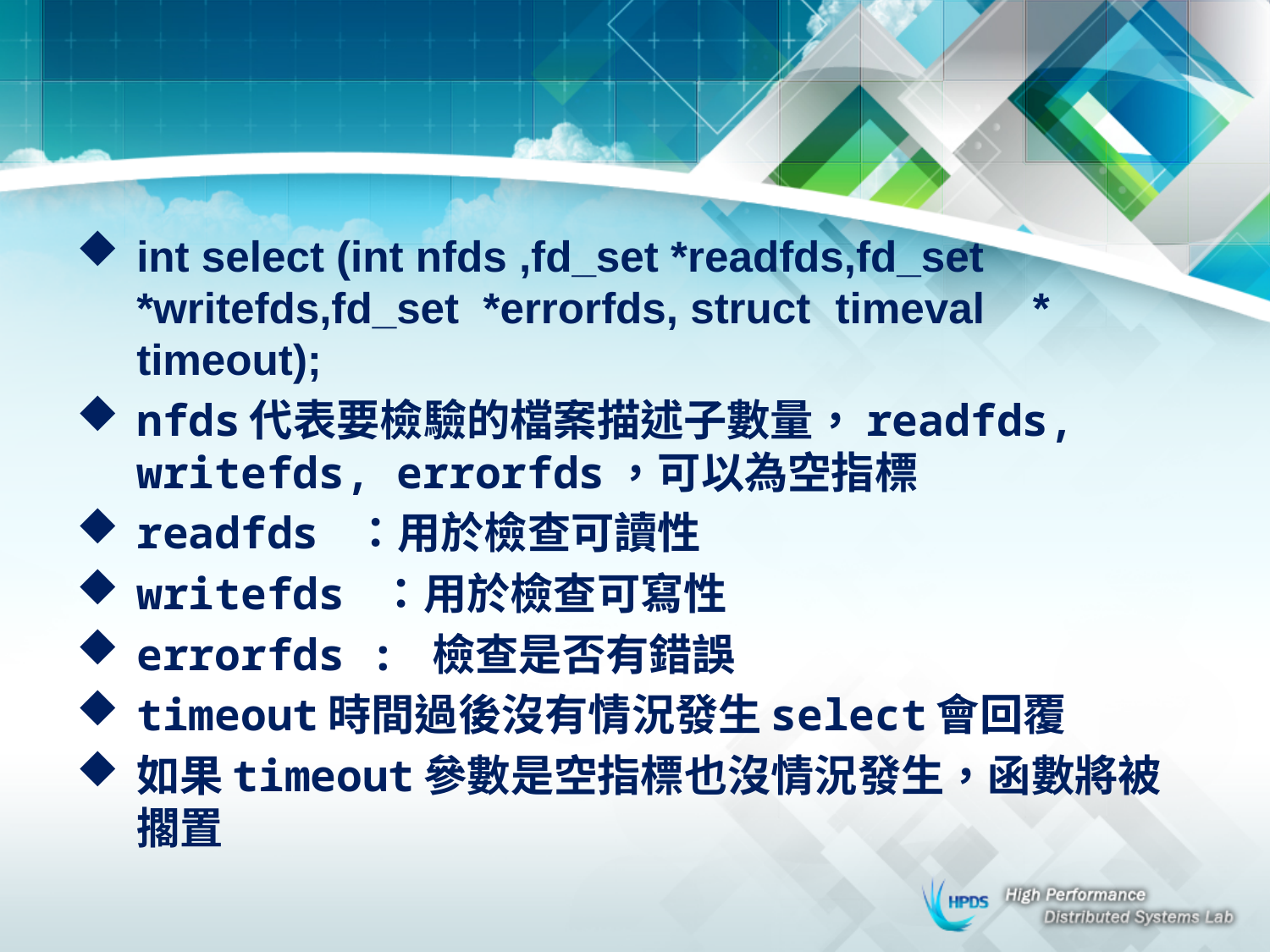

#
int select (int nfds ,fd_set *readfds,fd_set *writefds,fd_set  *errorfds, struct  timeval    * timeout);
nfds代表要檢驗的檔案描述子數量，readfds, writefds, errorfds，可以為空指標
readfds ：用於檢查可讀性
writefds ：用於檢查可寫性
errorfds : 檢查是否有錯誤
timeout時間過後沒有情況發生select會回覆
如果timeout參數是空指標也沒情況發生，函數將被擱置